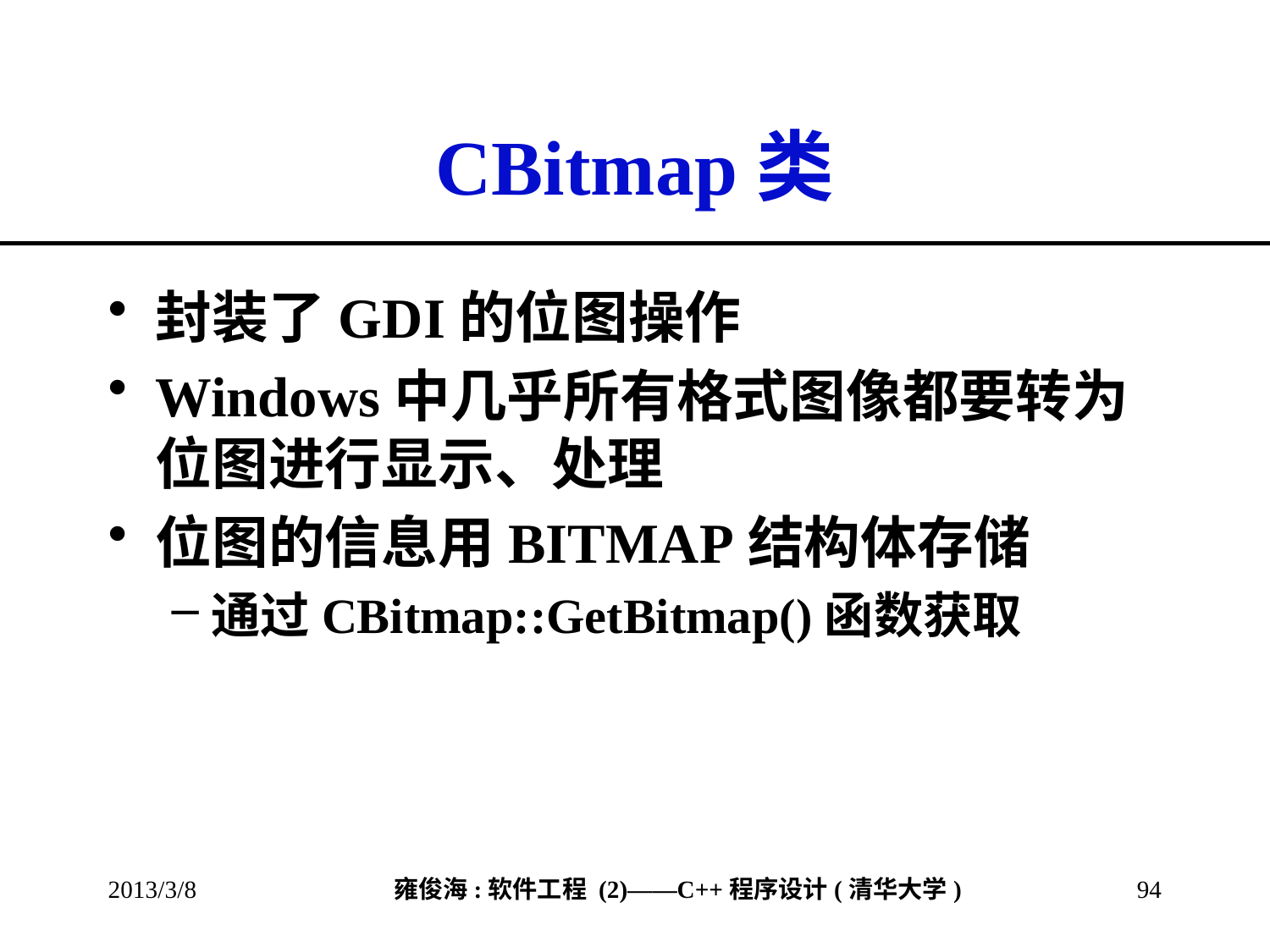

# CBitmap类
封装了GDI的位图操作
Windows中几乎所有格式图像都要转为位图进行显示、处理
位图的信息用BITMAP结构体存储
通过CBitmap::GetBitmap()函数获取
2013/3/8
94